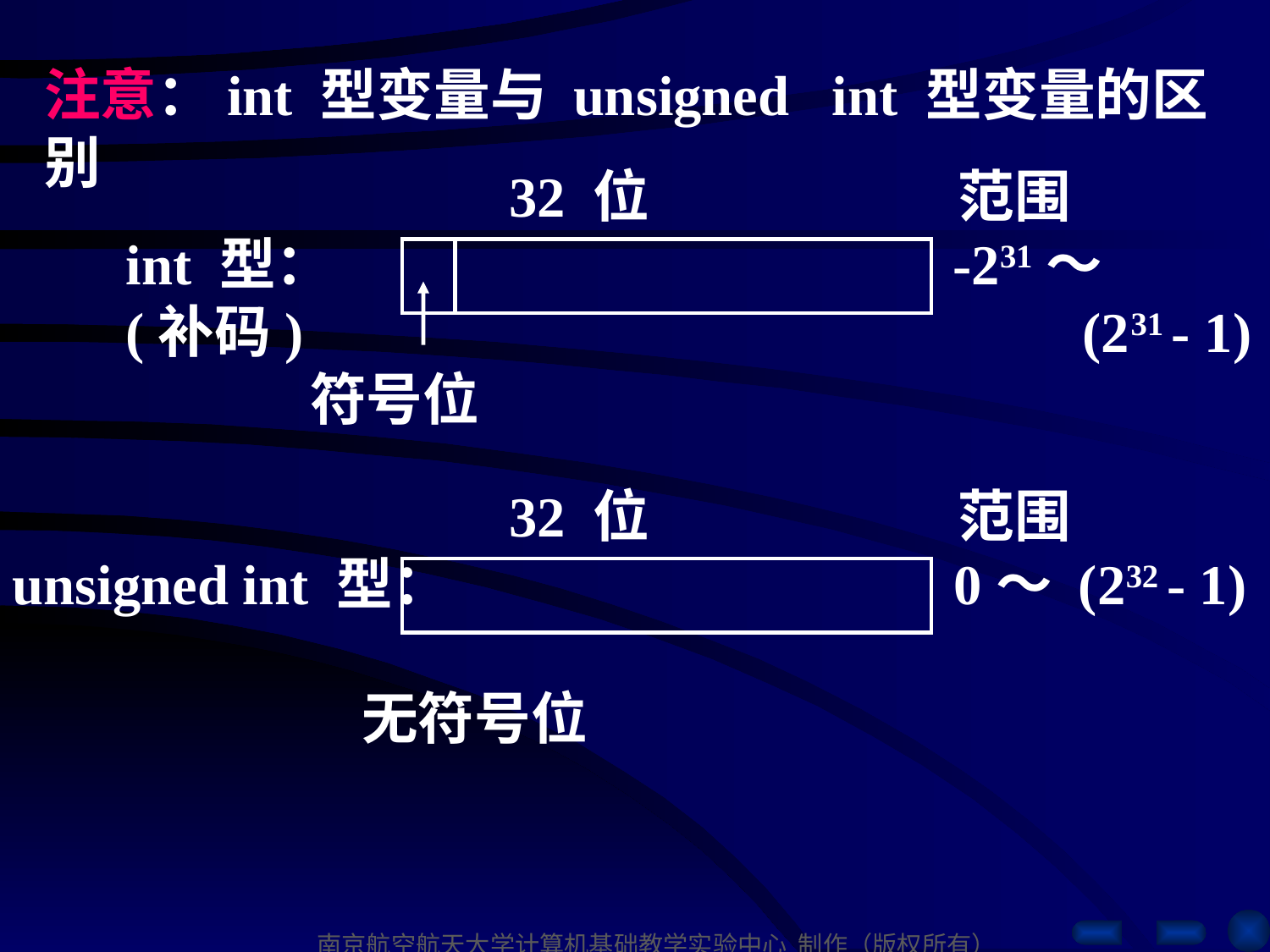

注意：int 型变量与 unsigned   int 型变量的区别
                                   32 位                        范围
        int 型：                                               -231～
        (补码)                                                       (231 - 1)
                      符号位

                                   32 位                        范围
unsigned int 型：                                      0～ (232 - 1)

                          无符号位